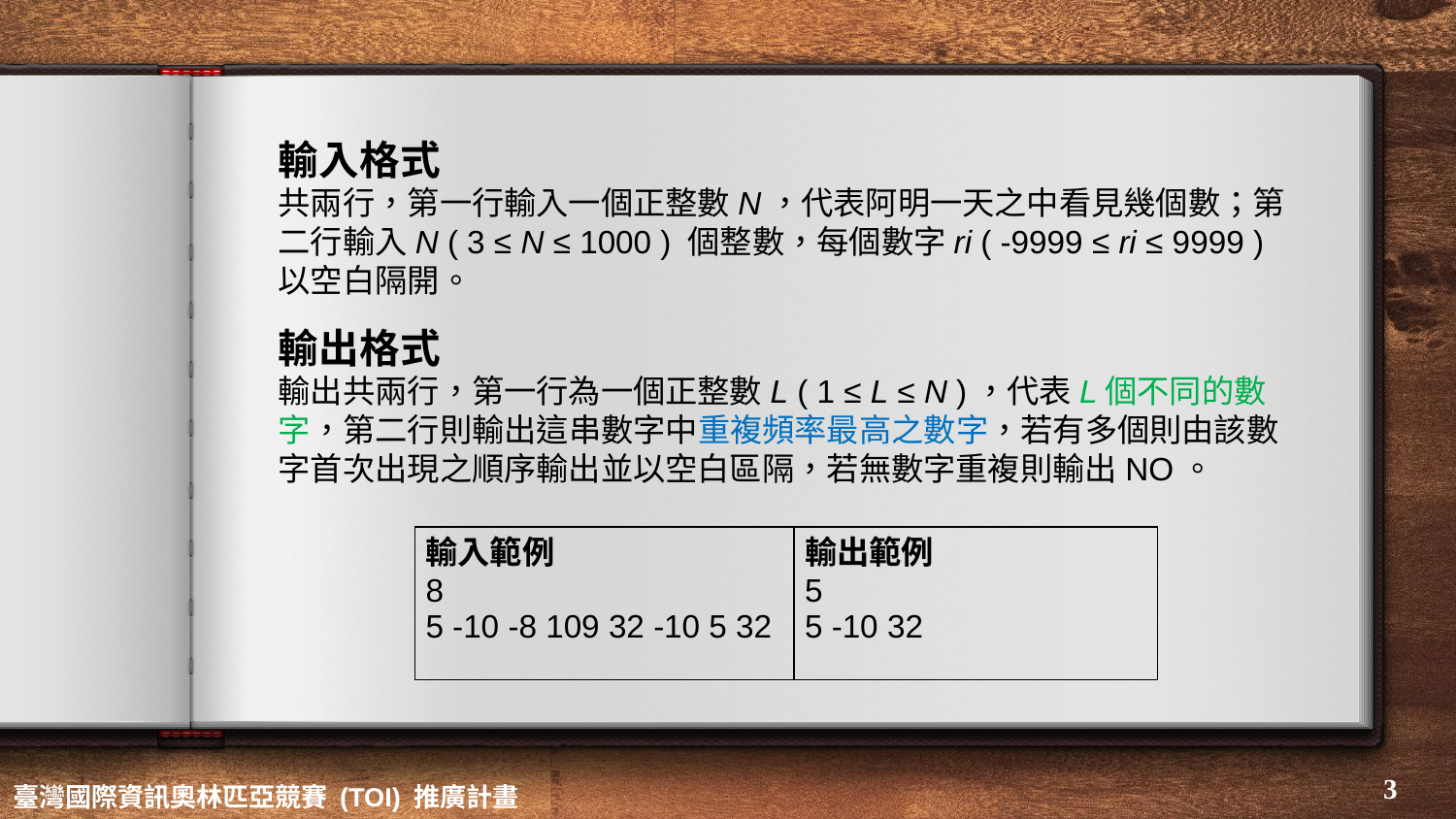

輸入格式
共兩行，第一行輸入一個正整數N，代表阿明一天之中看見幾個數；第二行輸入N ( 3 ≤ N ≤ 1000 ) 個整數，每個數字ri ( -9999 ≤ ri ≤ 9999 ) 以空白隔開。
輸出格式
輸出共兩行，第一行為一個正整數L ( 1 ≤ L ≤ N )，代表L個不同的數字，第二行則輸出這串數字中重複頻率最高之數字，若有多個則由該數字首次出現之順序輸出並以空白區隔，若無數字重複則輸出NO。
| 輸入範例 8 5 -10 -8 109 32 -10 5 32 | 輸出範例 5 5 -10 32 |
| --- | --- |
3